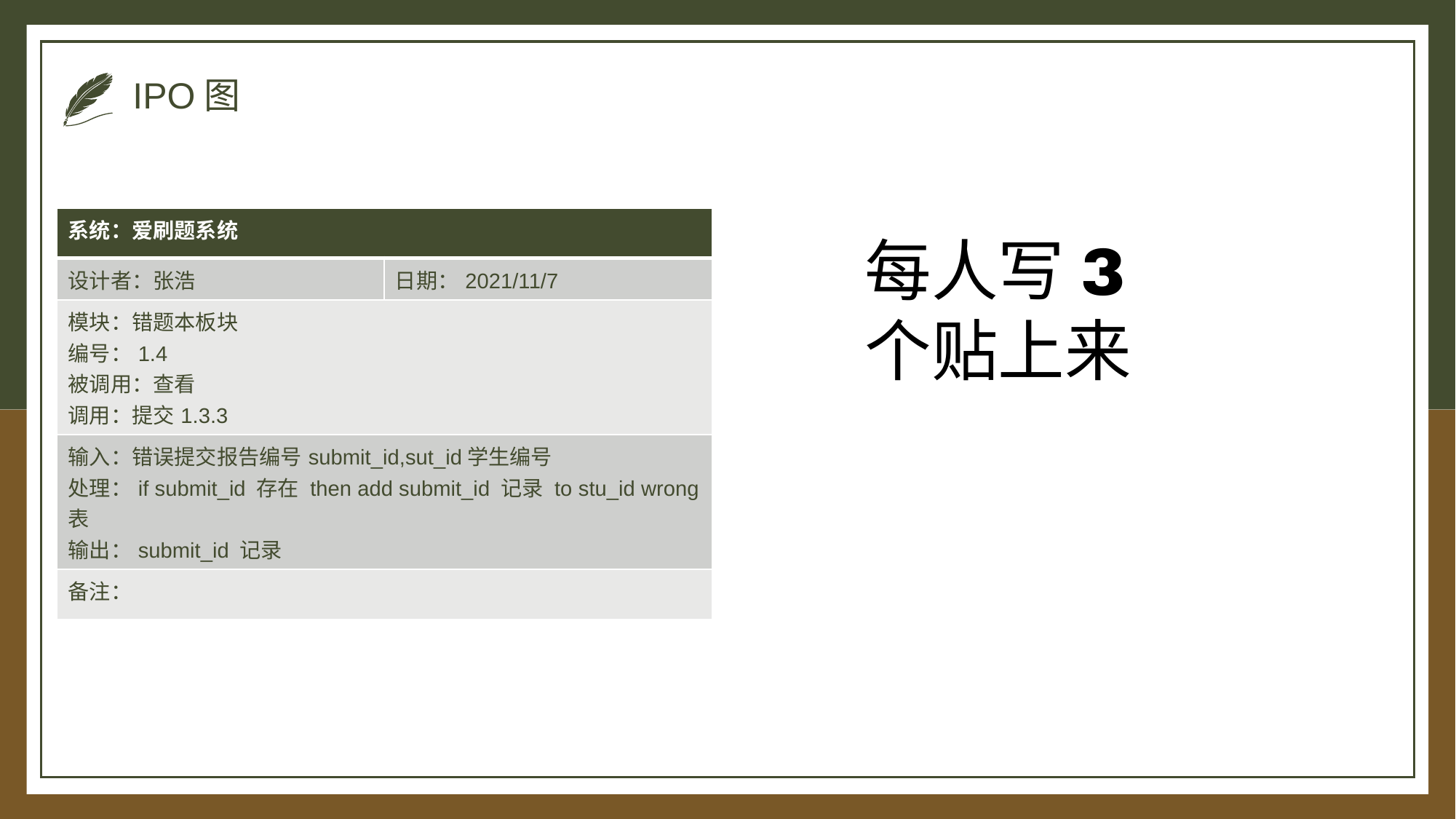

# IPO图
| 系统：爱刷题系统 |  |
| --- | --- |
| 设计者：张浩 | 日期：2021/11/7 |
| 模块：错题本板块 编号：1.4 被调用：查看 调用：提交1.3.3 |  |
| 输入：错误提交报告编号submit\_id,sut\_id学生编号 处理：if submit\_id 存在 then add submit\_id 记录 to stu\_id wrong表 输出：submit\_id 记录 |  |
| 备注： |  |
每人写3个贴上来